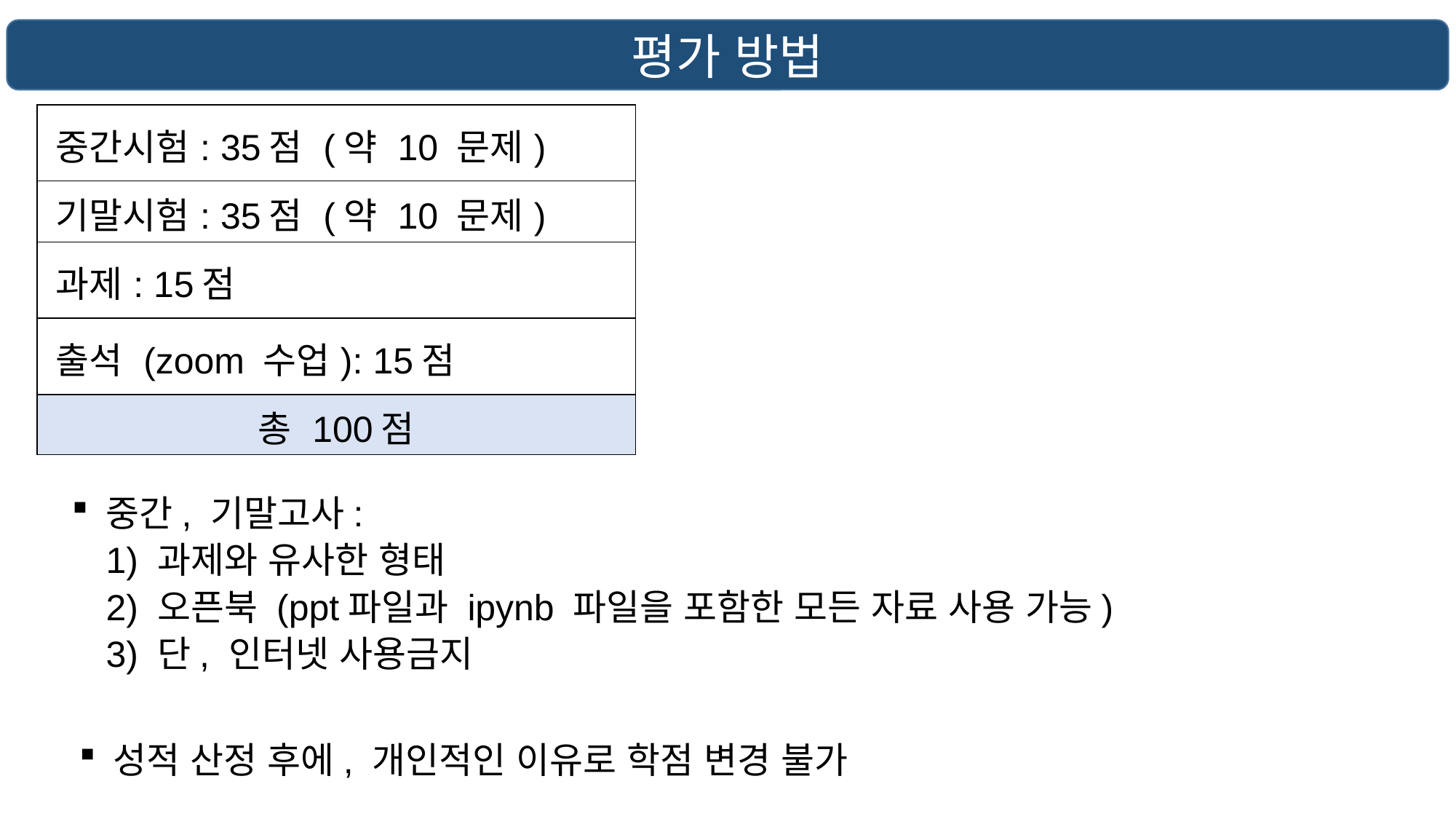

평가 방법
| 중간시험: 35점 (약 10 문제) |
| --- |
| 기말시험: 35점 (약 10 문제) |
| 과제: 15점 |
| 출석 (zoom 수업): 15점 |
| 총 100점 |
중간, 기말고사:
1) 과제와 유사한 형태
2) 오픈북 (ppt파일과 ipynb 파일을 포함한 모든 자료 사용 가능)
3) 단, 인터넷 사용금지
성적 산정 후에, 개인적인 이유로 학점 변경 불가